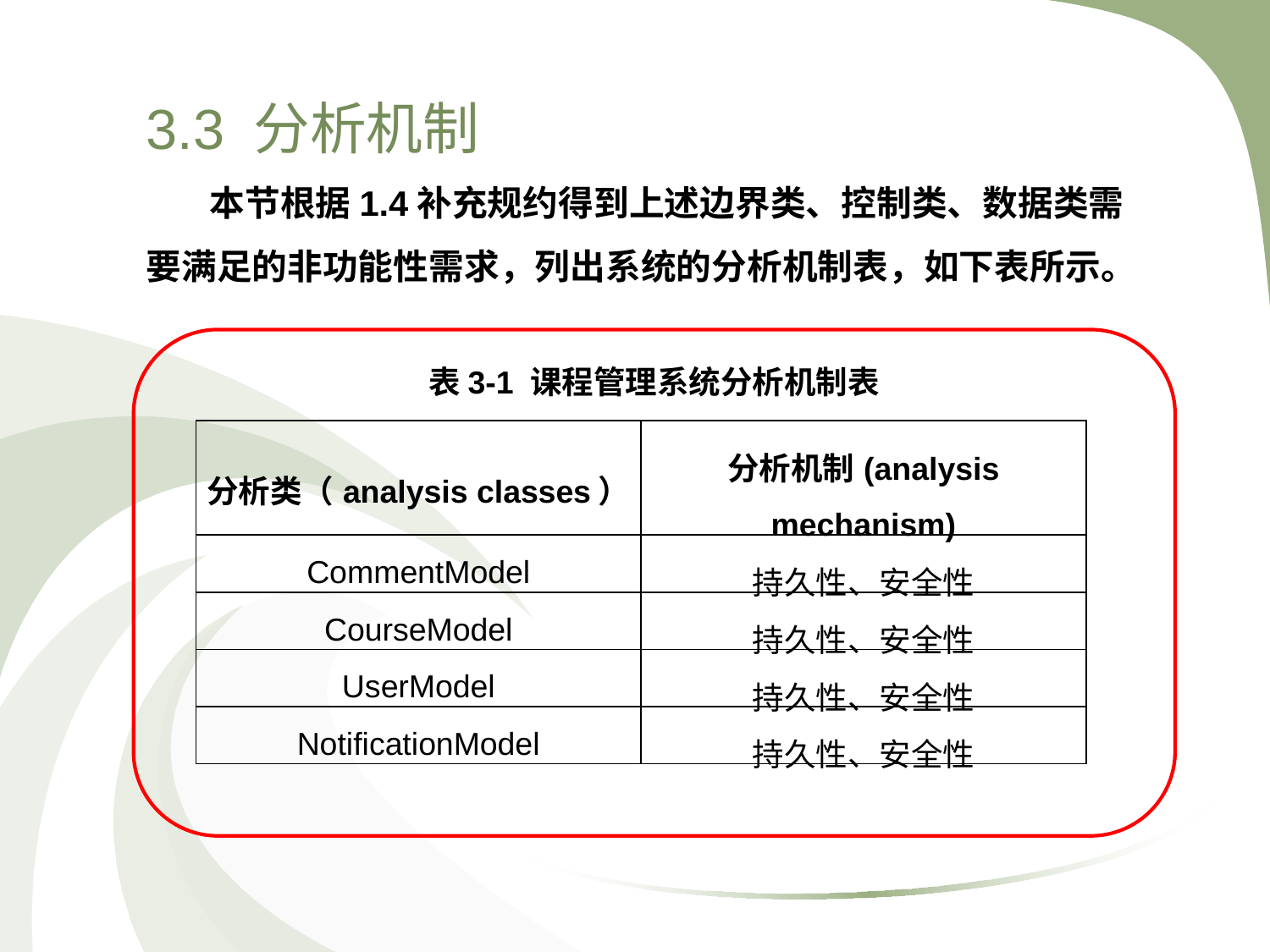

3.3 分析机制
本节根据1.4补充规约得到上述边界类、控制类、数据类需要满足的非功能性需求，列出系统的分析机制表，如下表所示。

表3-1 课程管理系统分析机制表
| 分析类（analysis classes） | 分析机制(analysis mechanism) |
| --- | --- |
| CommentModel | 持久性、安全性 |
| CourseModel | 持久性、安全性 |
| UserModel | 持久性、安全性 |
| NotificationModel | 持久性、安全性 |